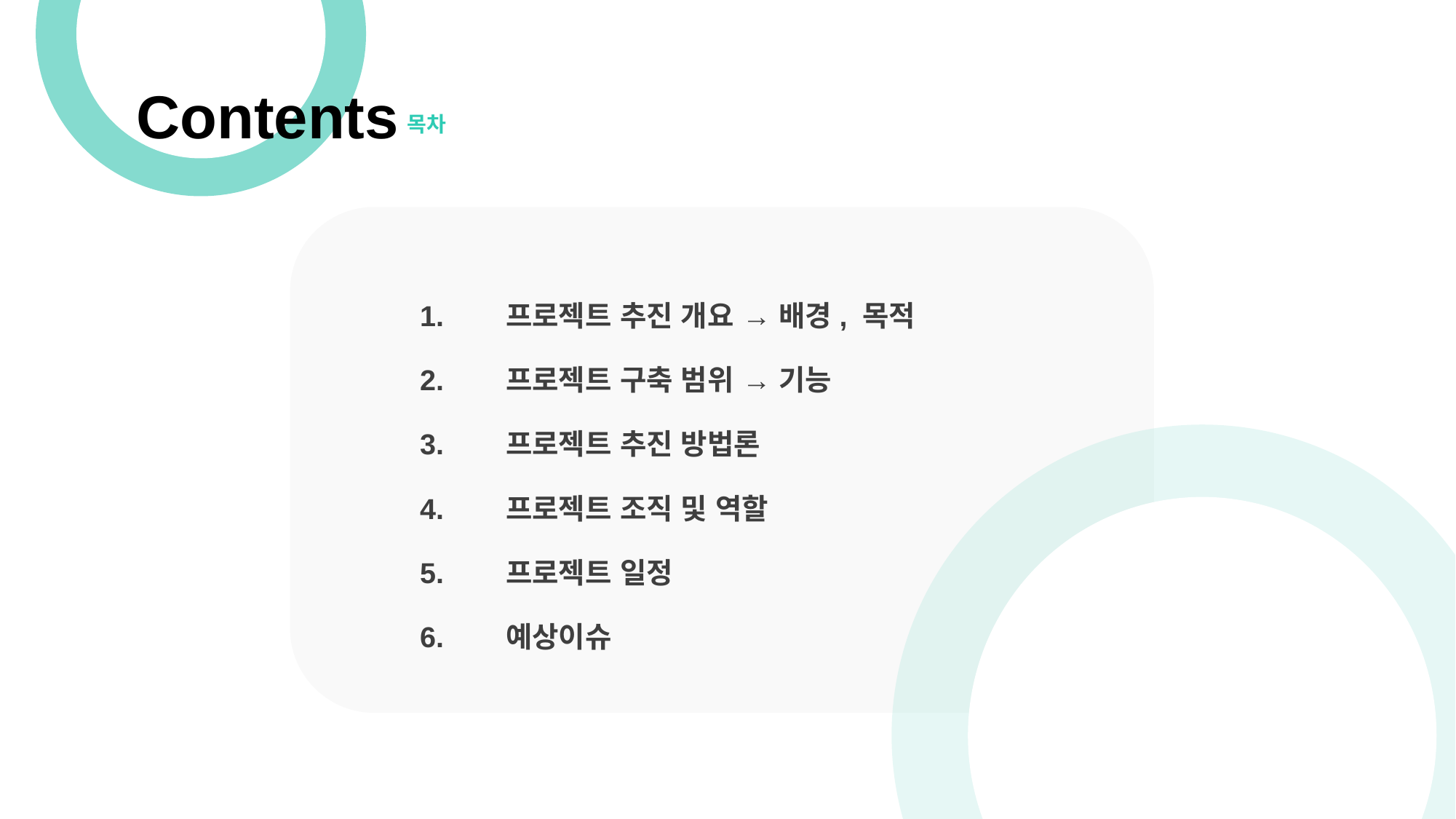

Contents
목차

프로젝트 추진 개요 → 배경, 목적
프로젝트 구축 범위 → 기능
프로젝트 추진 방법론
프로젝트 조직 및 역할
프로젝트 일정
예상이슈